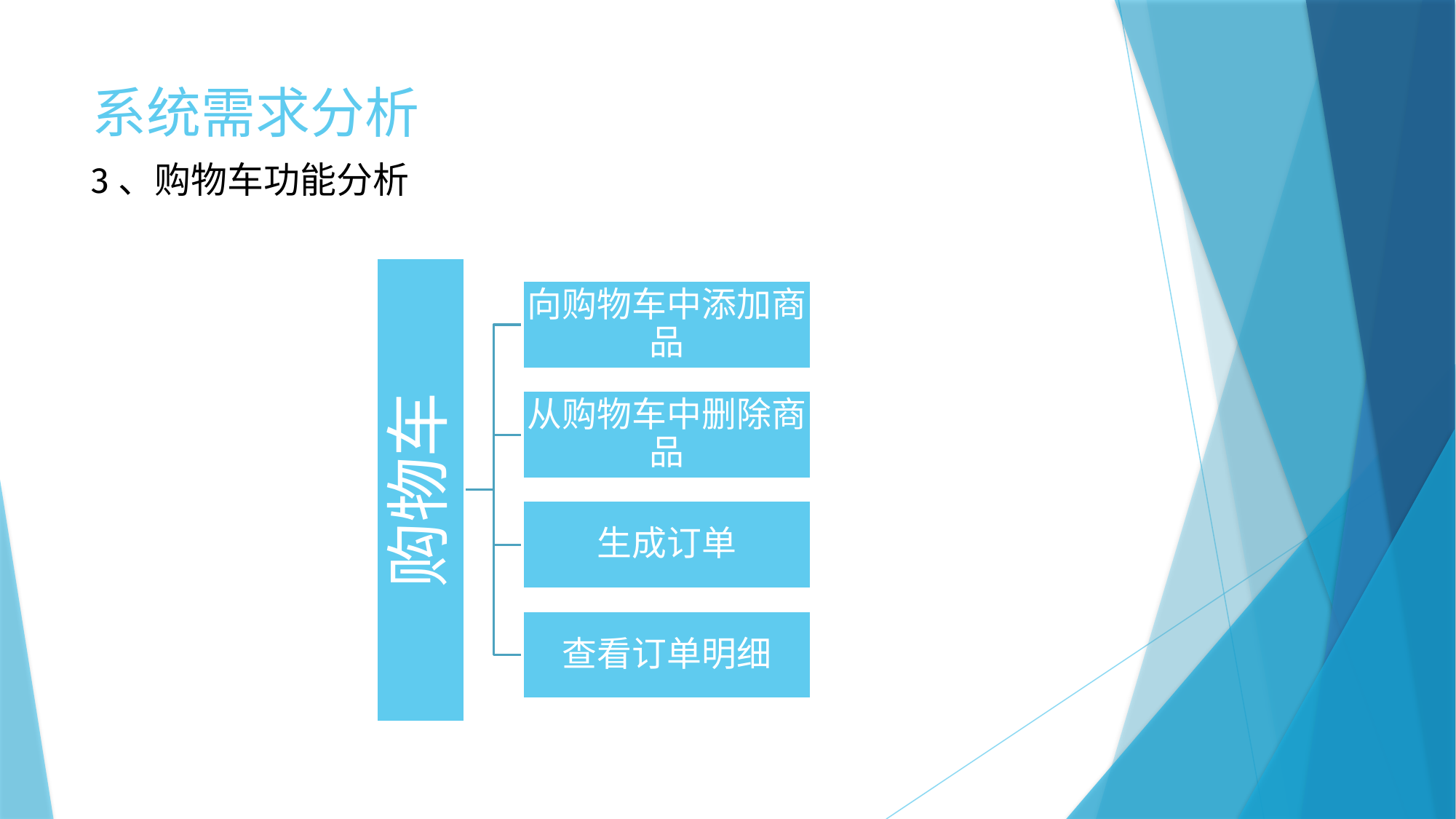

# 系统需求分析
3、购物车功能分析

购物车
向购物车中添加商品
从购物车中删除商品
生成订单
查看订单明细